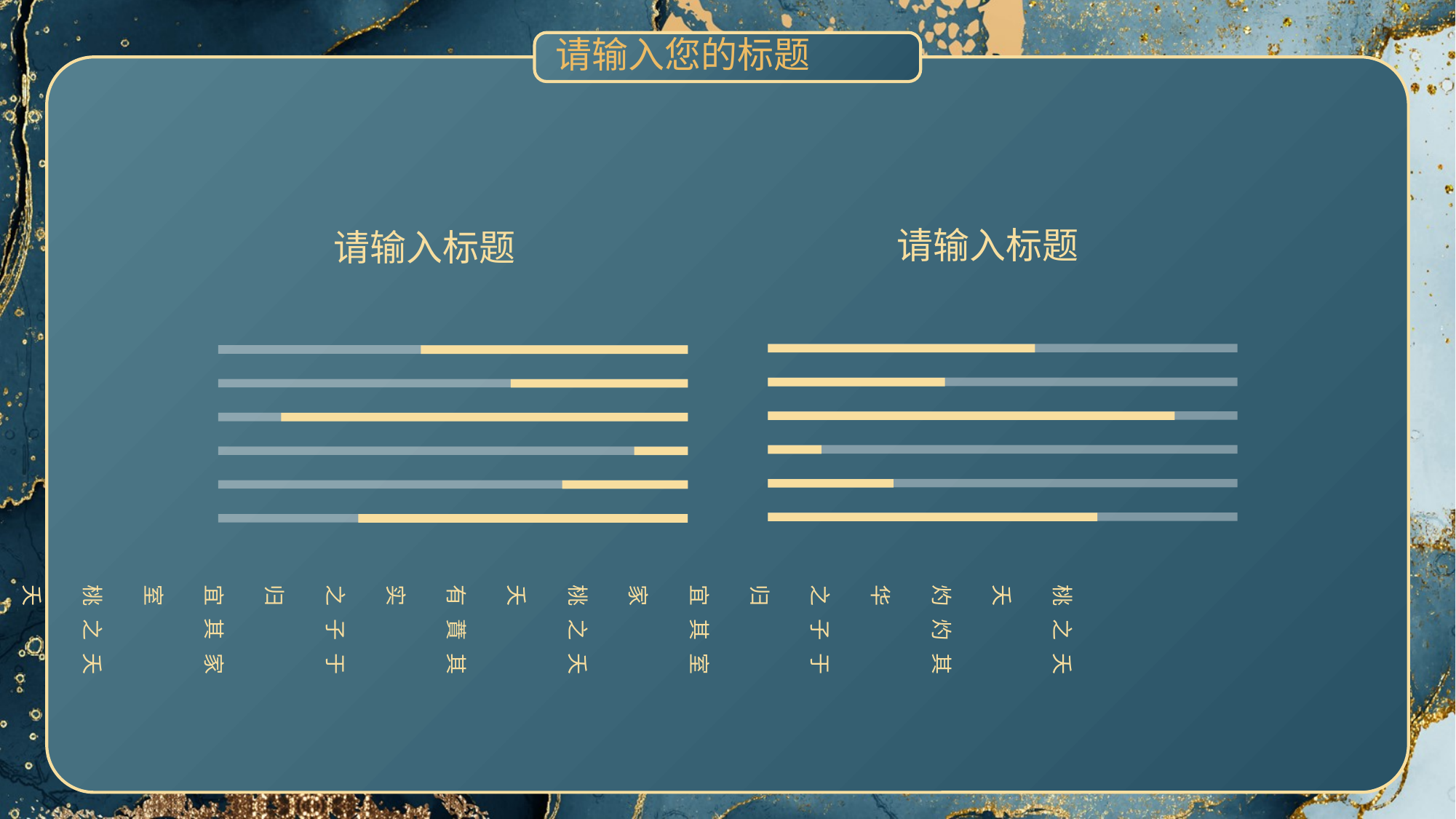

请输入您的标题

请输入标题
请输入标题

桃之夭夭
灼灼其华
之子于归
宜其室家
桃之夭夭
有蕡其实
之子于归
宜其家室
桃之夭夭
其叶蓁蓁
之子于归
宜其家人